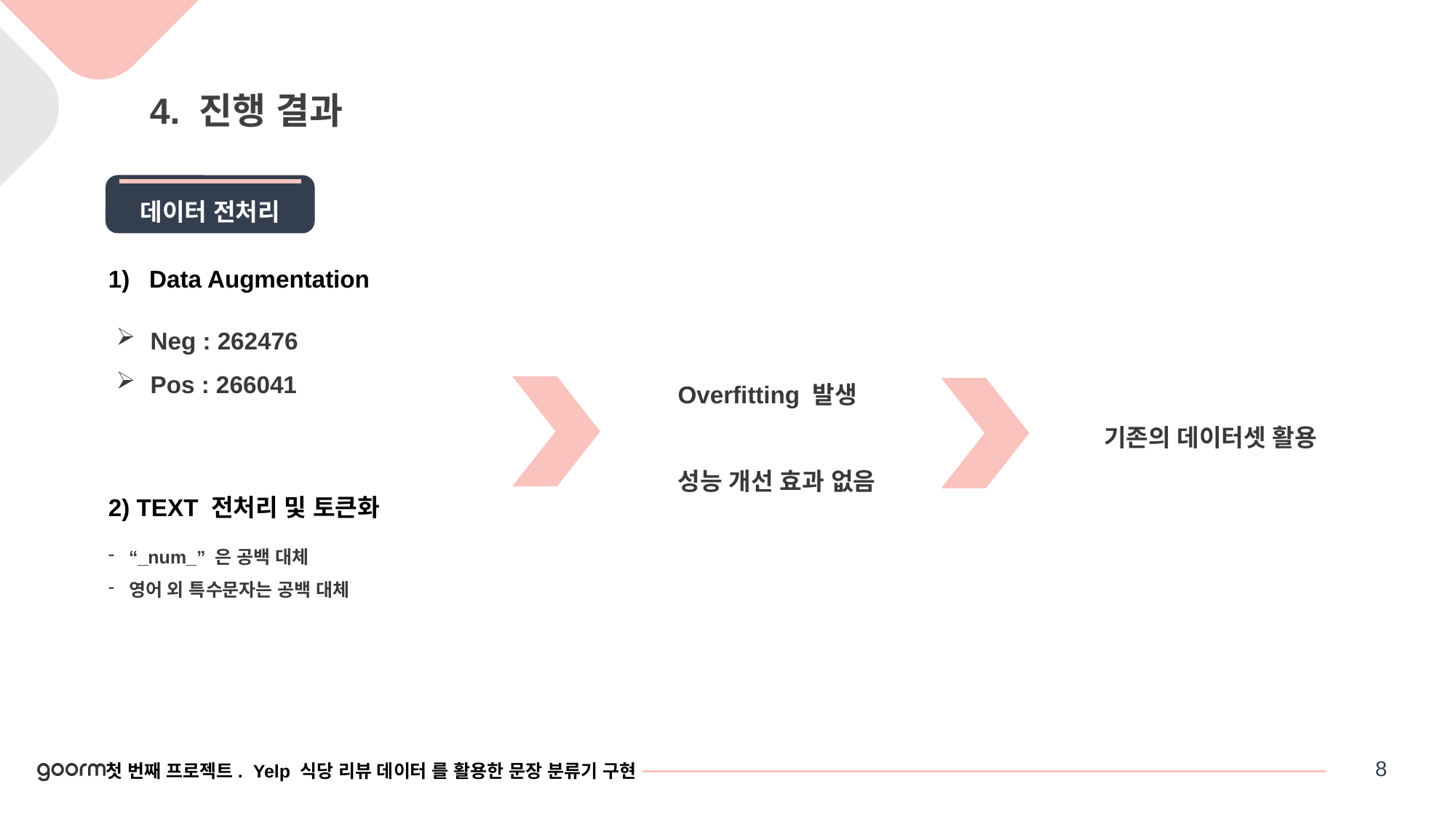

4. 진행 결과

데이터 전처리
Data Augmentation

Neg : 262476
Pos : 266041
Overfitting 발생

성능 개선 효과 없음

기존의 데이터셋 활용
2) TEXT 전처리 및 토큰화
“_num_” 은 공백 대체
영어 외 특수문자는 공백 대체
8